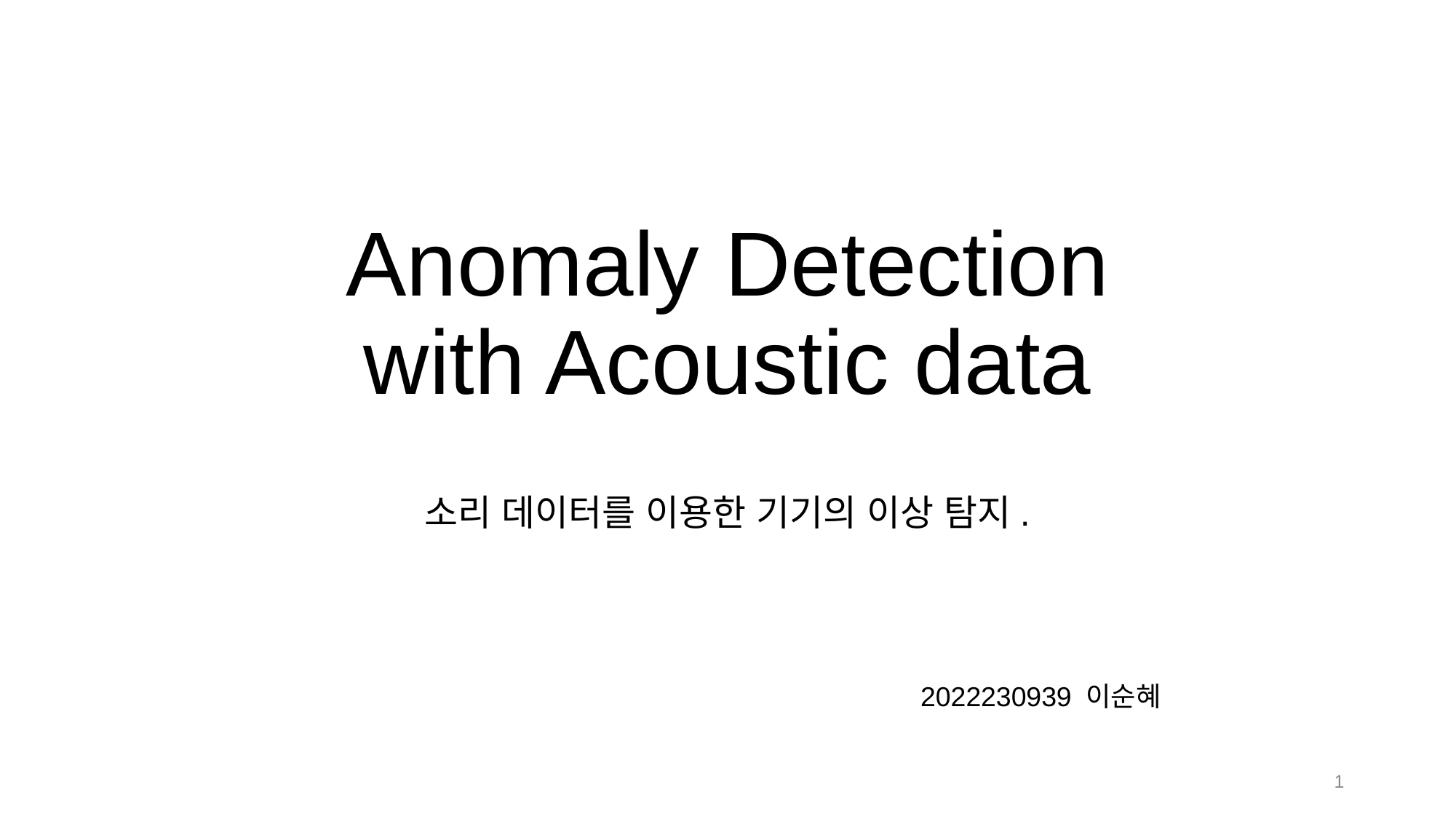

# Anomaly Detection with Acoustic data

소리 데이터를 이용한 기기의 이상 탐지.

                                                                                    2022230939 이순혜
1